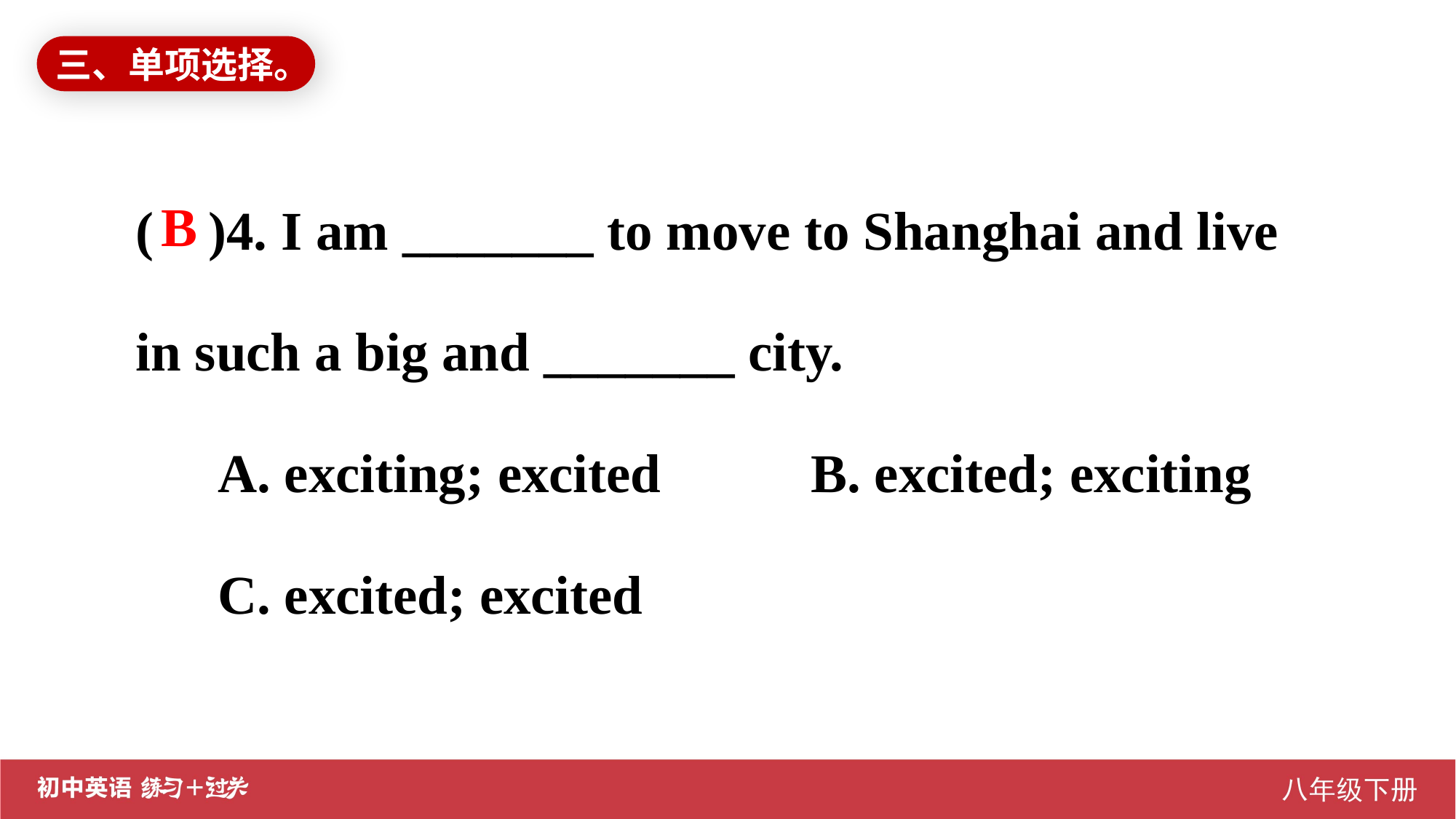

三、单项选择。
(    )4. I am _______ to move to Shanghai and live in such a big and _______ city.
      A. exciting; excited           B. excited; exciting
      C. excited; excited
B